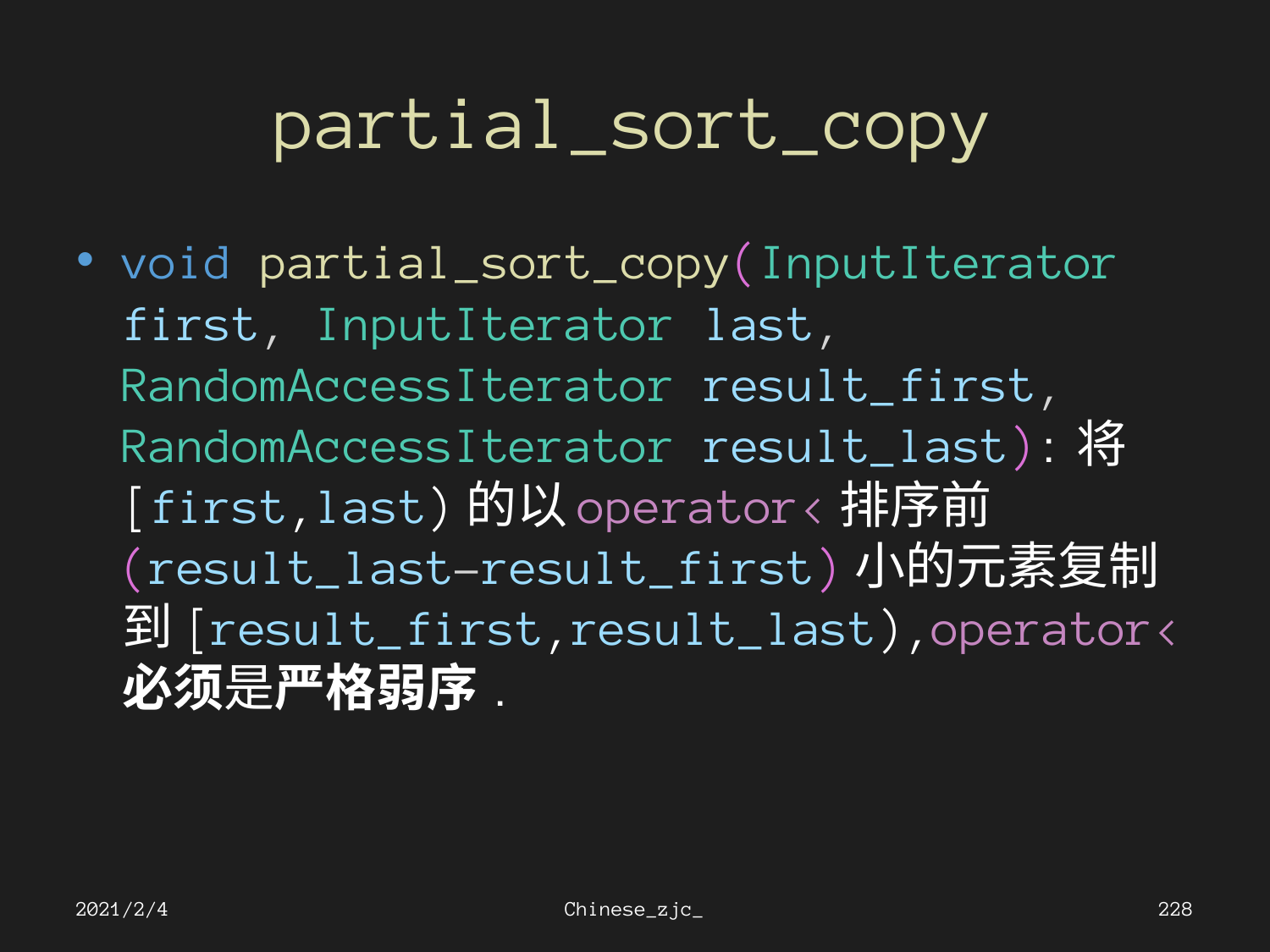

# partial_sort_copy
void partial_sort_copy(InputIterator first, InputIterator last, RandomAccessIterator result_first, RandomAccessIterator result_last):将[first,last)的以operator<排序前(result_last-result_first)小的元素复制到[result_first,result_last),operator<必须是严格弱序.
2021/2/4
Chinese_zjc_
228